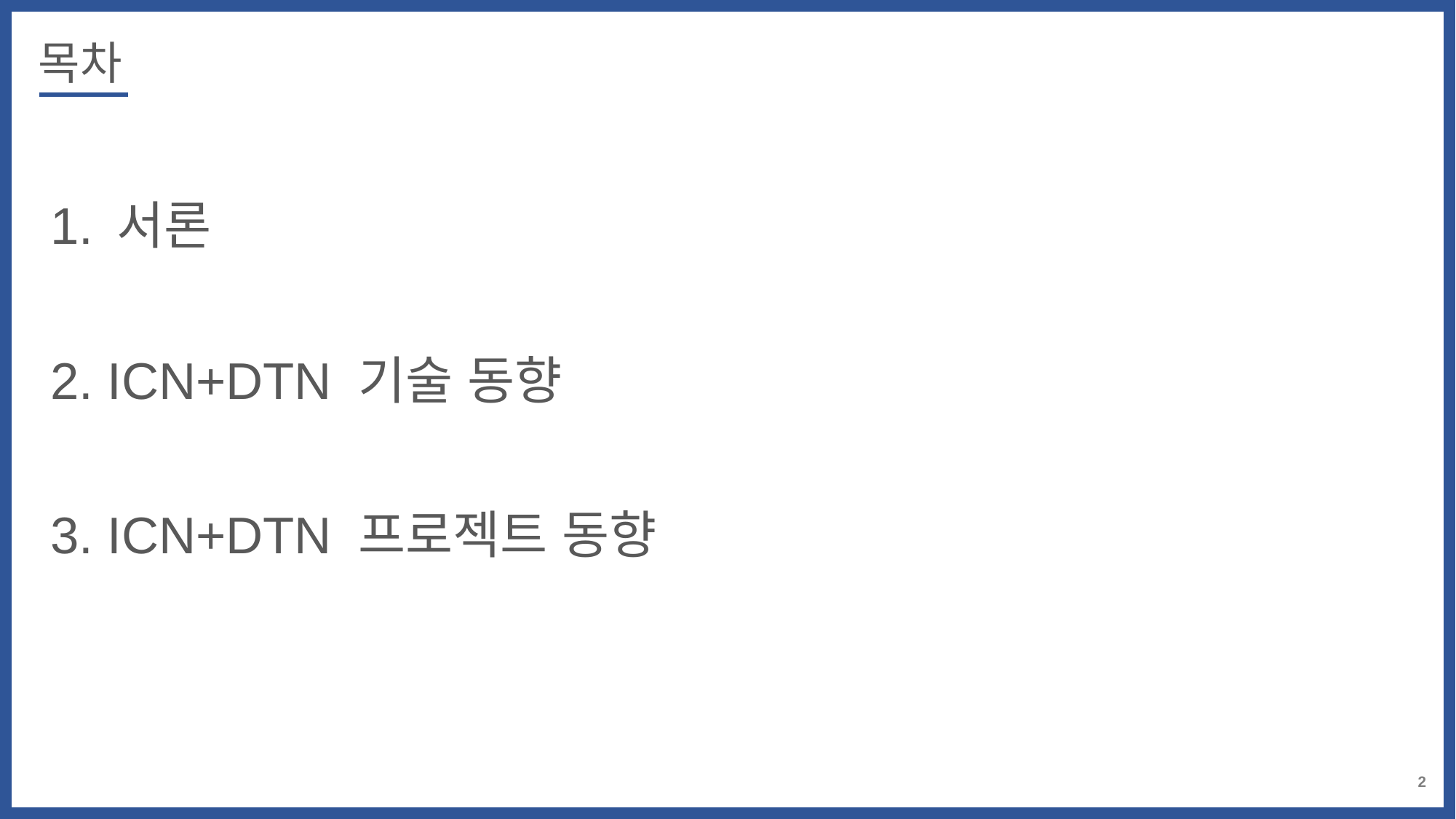

목차
 서론
 ICN+DTN 기술 동향
 ICN+DTN 프로젝트 동향

2